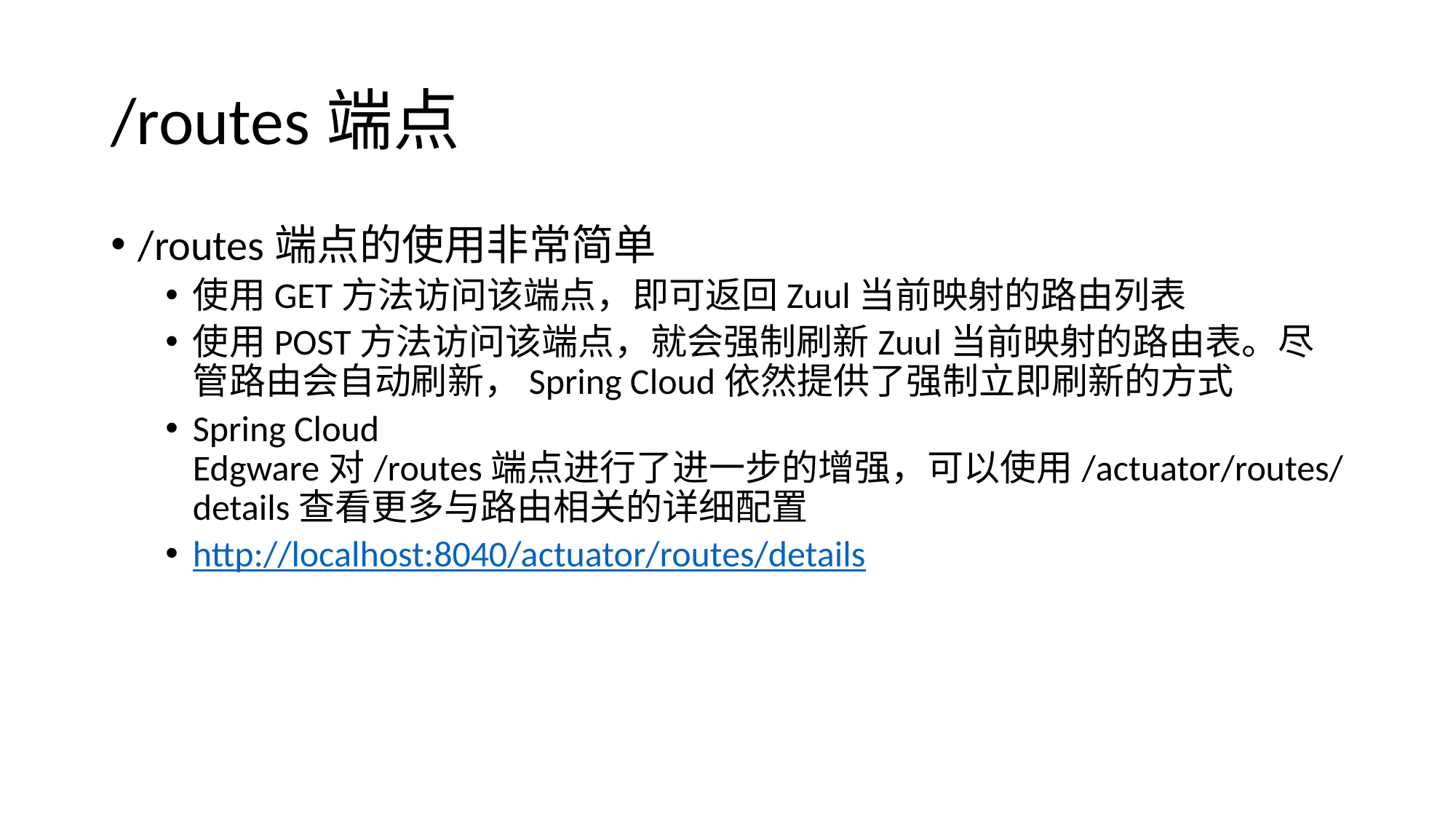

# /routes端点
/routes端点的使用非常简单
使用GET方法访问该端点，即可返回Zuul当前映射的路由列表
使用POST方法访问该端点，就会强制刷新Zuul当前映射的路由表。尽管路由会自动刷新，Spring Cloud依然提供了强制立即刷新的方式
Spring Cloud Edgware对/routes端点进行了进一步的增强，可以使用/actuator/routes/details查看更多与路由相关的详细配置
http://localhost:8040/actuator/routes/details